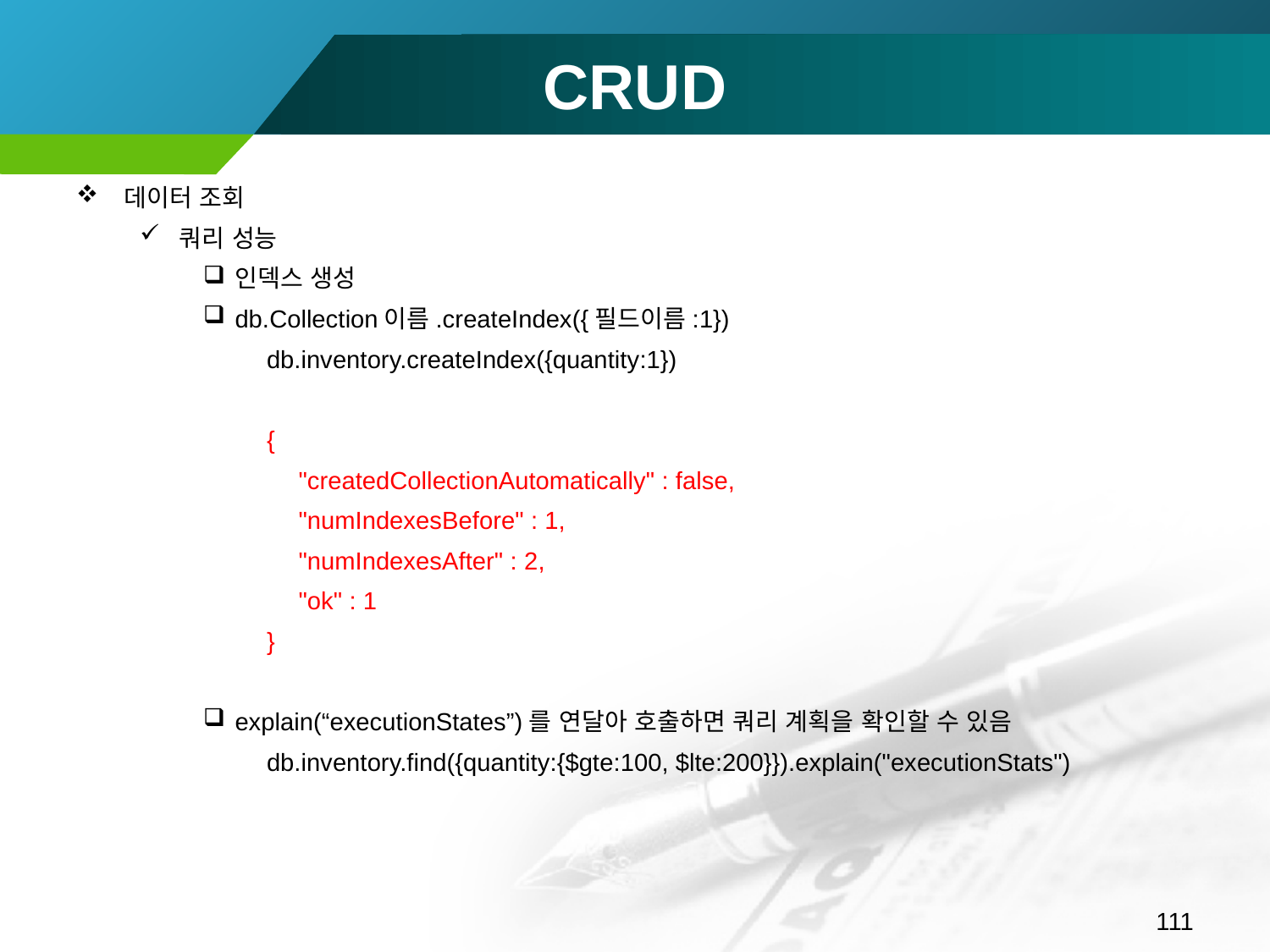

# CRUD
데이터 조회
쿼리 성능
인덱스 생성
db.Collection이름.createIndex({필드이름:1})
db.inventory.createIndex({quantity:1})

{
	"createdCollectionAutomatically" : false,
	"numIndexesBefore" : 1,
	"numIndexesAfter" : 2,
	"ok" : 1
}

explain(“executionStates”)를 연달아 호출하면 쿼리 계획을 확인할 수 있음
db.inventory.find({quantity:{$gte:100, $lte:200}}).explain("executionStats")
111